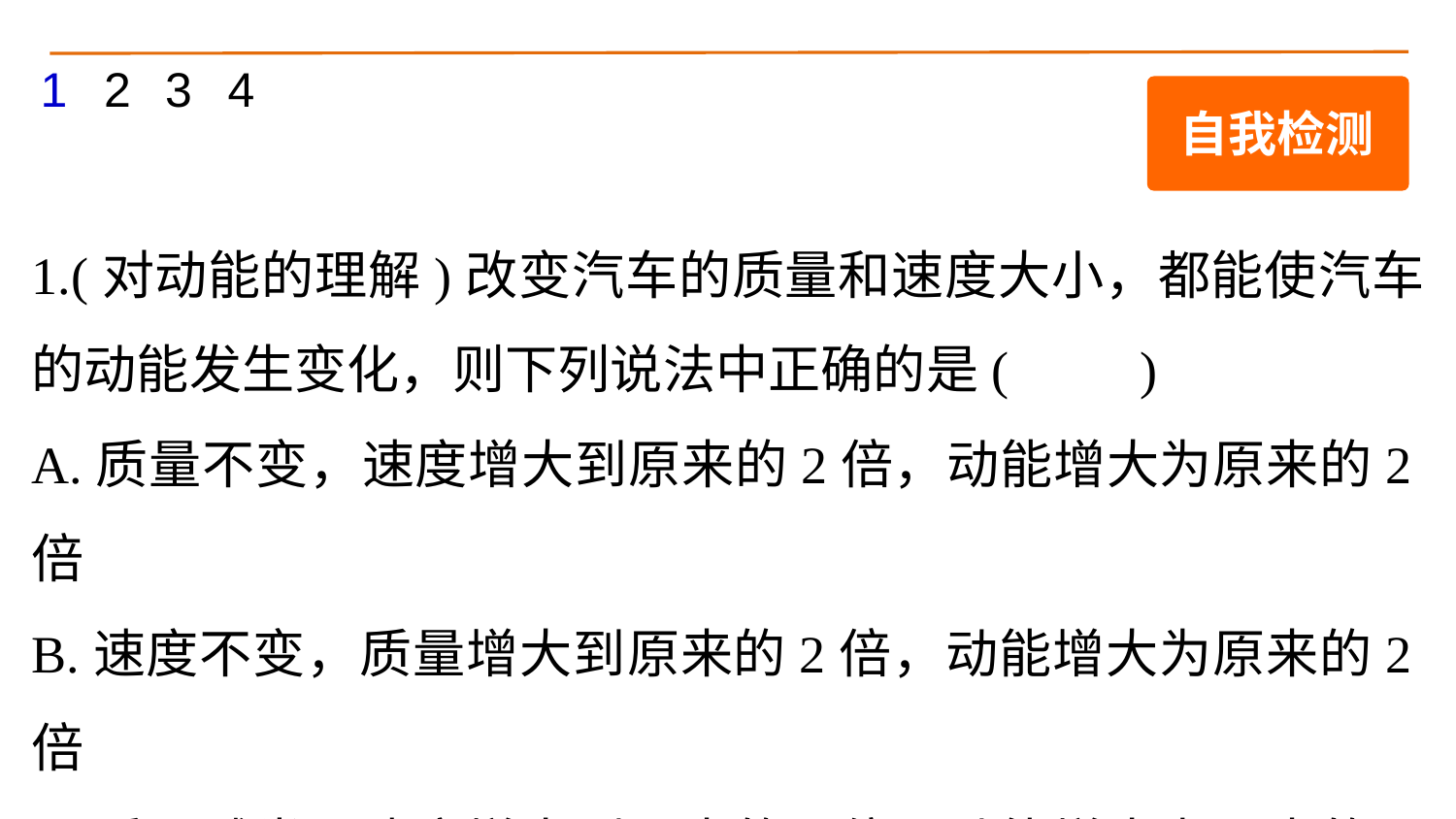

1
2
3
4

自我检测
1.(对动能的理解)改变汽车的质量和速度大小，都能使汽车的动能发生变化，则下列说法中正确的是(　　)
A.质量不变，速度增大到原来的2倍，动能增大为原来的2倍
B.速度不变，质量增大到原来的2倍，动能增大为原来的2倍
C.质量减半，速度增大到原来的4倍，动能增大为原来的2倍
D.速度减半，质量增大到原来的4倍，动能不变